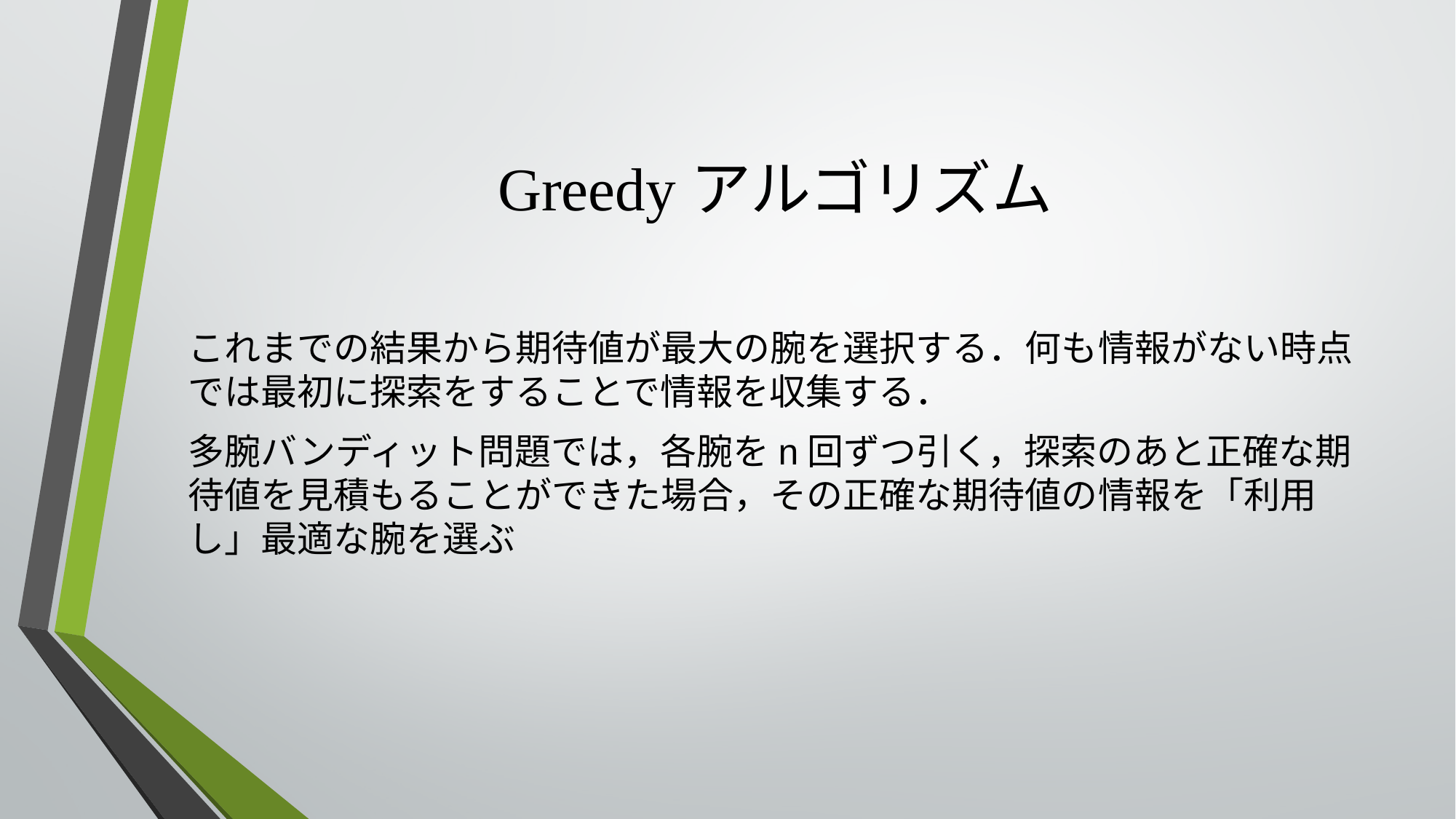

# Greedyアルゴリズム
これまでの結果から期待値が最大の腕を選択する．何も情報がない時点では最初に探索をすることで情報を収集する．
多腕バンディット問題では，各腕をn回ずつ引く，探索のあと正確な期待値を見積もることができた場合，その正確な期待値の情報を「利用し」最適な腕を選ぶ